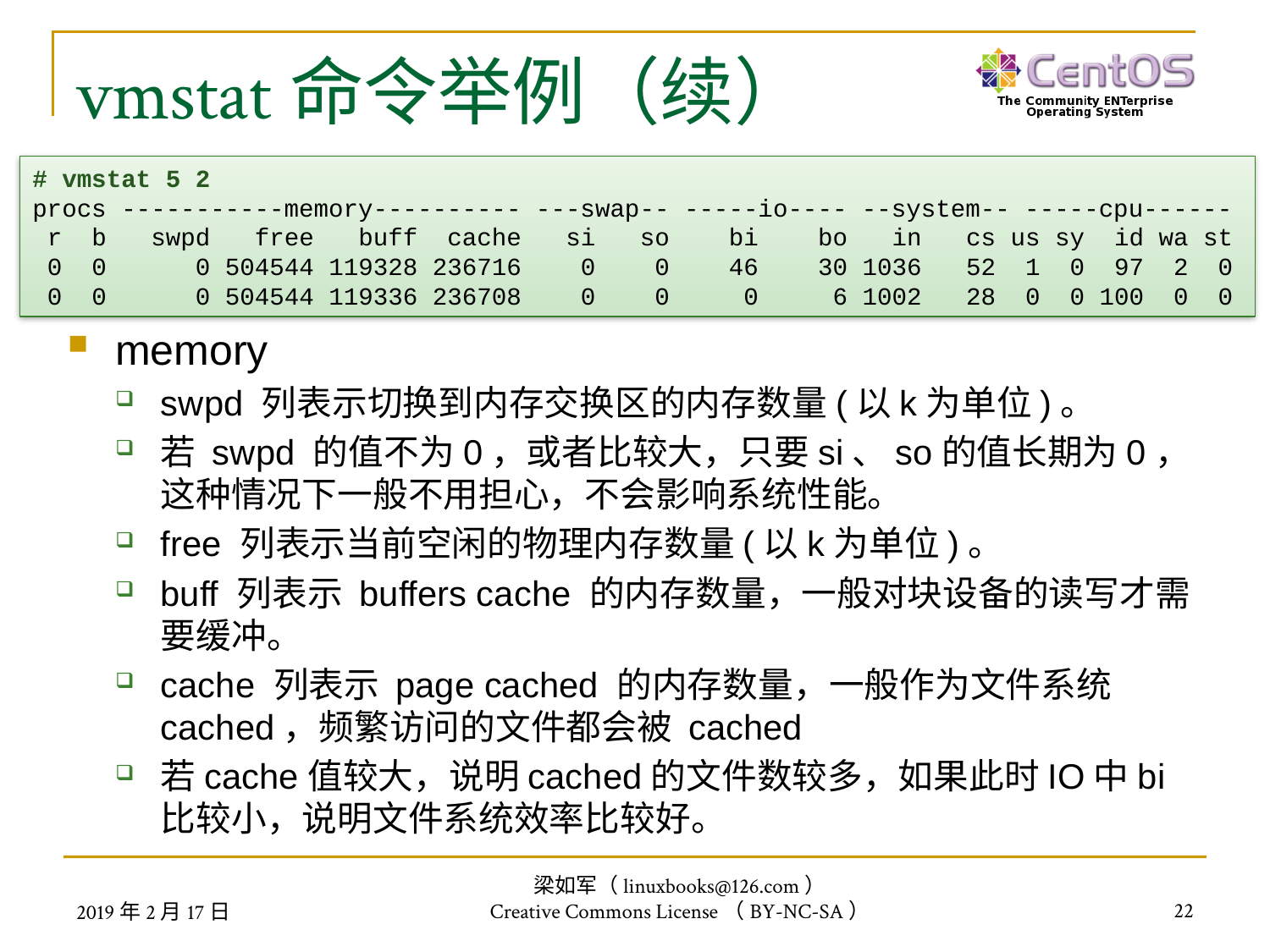

# vmstat命令举例（续）
# vmstat 5 2
procs -----------memory---------- ---swap-- -----io---- --system-- -----cpu------
 r  b   swpd   free   buff  cache   si   so    bi    bo   in   cs us sy  id wa st
 0  0      0 504544 119328 236716    0    0    46    30 1036   52  1  0  97  2  0
 0  0      0 504544 119336 236708    0    0     0     6 1002   28  0  0 100  0  0
memory
swpd 列表示切换到内存交换区的内存数量(以k为单位)。
若 swpd 的值不为0，或者比较大，只要si、so的值长期为0，这种情况下一般不用担心，不会影响系统性能。
free 列表示当前空闲的物理内存数量(以k为单位)。
buff 列表示 buffers cache 的内存数量，一般对块设备的读写才需要缓冲。
cache 列表示 page cached 的内存数量，一般作为文件系统cached，频繁访问的文件都会被 cached
若cache值较大，说明cached的文件数较多，如果此时IO中bi比较小，说明文件系统效率比较好。
梁如军（linuxbooks@126.com）
Creative Commons License（BY-NC-SA）
2019年2月17日
22